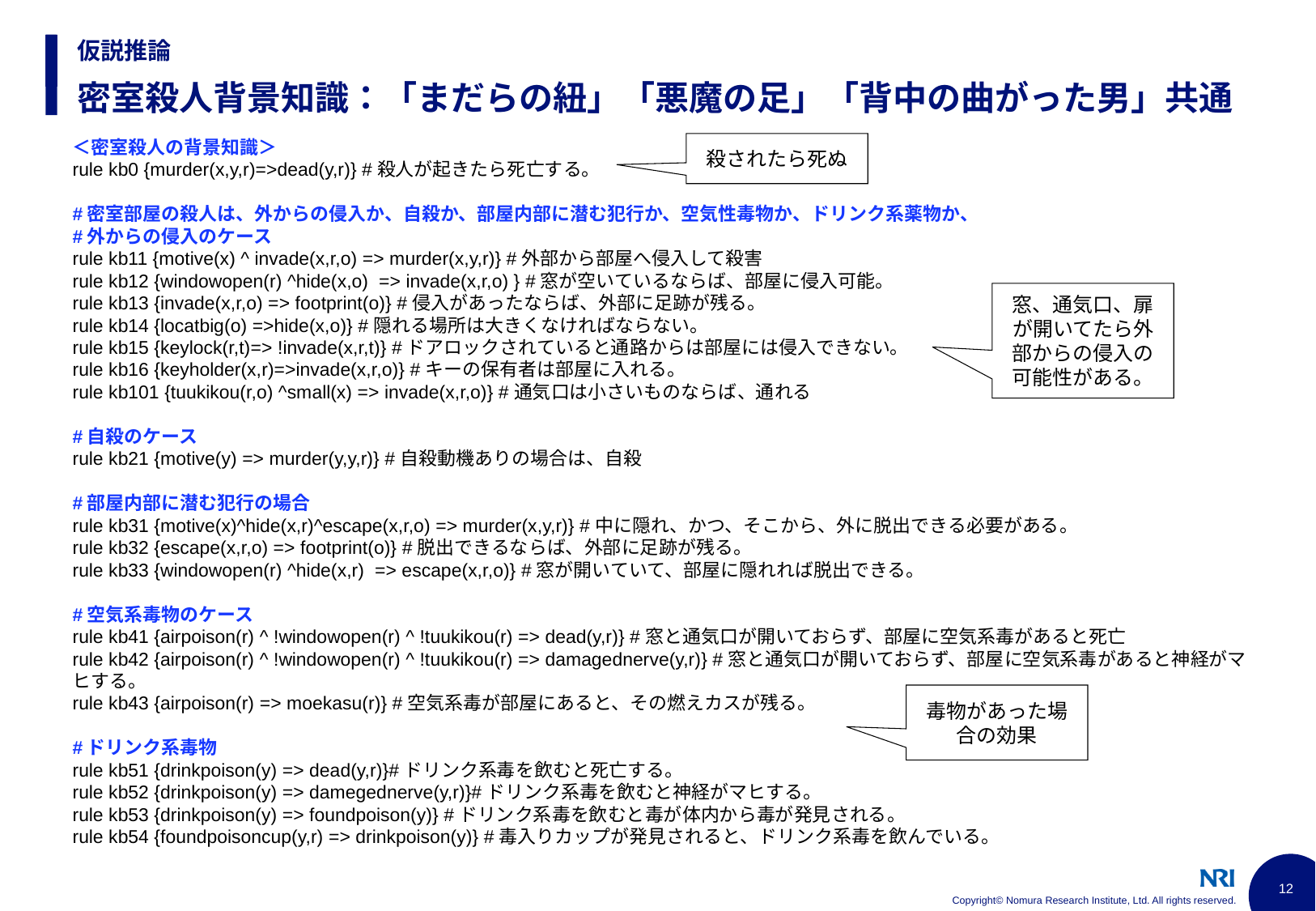

仮説推論
# 密室殺人背景知識：「まだらの紐」「悪魔の足」「背中の曲がった男」共通
＜密室殺人の背景知識＞
rule kb0 {murder(x,y,r)=>dead(y,r)} #殺人が起きたら死亡する。

#密室部屋の殺人は、外からの侵入か、自殺か、部屋内部に潜む犯行か、空気性毒物か、ドリンク系薬物か、
#外からの侵入のケース
rule kb11 {motive(x) ^ invade(x,r,o) => murder(x,y,r)} #外部から部屋へ侵入して殺害
rule kb12 {windowopen(r) ^hide(x,o)  => invade(x,r,o) } #窓が空いているならば、部屋に侵入可能。
rule kb13 {invade(x,r,o) => footprint(o)} #侵入があったならば、外部に足跡が残る。
rule kb14 {locatbig(o) =>hide(x,o)} #隠れる場所は大きくなければならない。
rule kb15 {keylock(r,t)=> !invade(x,r,t)} #ドアロックされていると通路からは部屋には侵入できない。
rule kb16 {keyholder(x,r)=>invade(x,r,o)} #キーの保有者は部屋に入れる。
rule kb101 {tuukikou(r,o) ^small(x) => invade(x,r,o)} #通気口は小さいものならば、通れる

#自殺のケース
rule kb21 {motive(y) => murder(y,y,r)} #自殺動機ありの場合は、自殺

#部屋内部に潜む犯行の場合
rule kb31 {motive(x)^hide(x,r)^escape(x,r,o) => murder(x,y,r)} #中に隠れ、かつ、そこから、外に脱出できる必要がある。
rule kb32 {escape(x,r,o) => footprint(o)} #脱出できるならば、外部に足跡が残る。
rule kb33 {windowopen(r) ^hide(x,r)  => escape(x,r,o)} #窓が開いていて、部屋に隠れれば脱出できる。

#空気系毒物のケース
rule kb41 {airpoison(r) ^ !windowopen(r) ^ !tuukikou(r) => dead(y,r)} #窓と通気口が開いておらず、部屋に空気系毒があると死亡
rule kb42 {airpoison(r) ^ !windowopen(r) ^ !tuukikou(r) => damagednerve(y,r)} #窓と通気口が開いておらず、部屋に空気系毒があると神経がマヒする。
rule kb43 {airpoison(r) => moekasu(r)} #空気系毒が部屋にあると、その燃えカスが残る。

#ドリンク系毒物
rule kb51 {drinkpoison(y) => dead(y,r)}#ドリンク系毒を飲むと死亡する。
rule kb52 {drinkpoison(y) => damegednerve(y,r)}#ドリンク系毒を飲むと神経がマヒする。
rule kb53 {drinkpoison(y) => foundpoison(y)} #ドリンク系毒を飲むと毒が体内から毒が発見される。
rule kb54 {foundpoisoncup(y,r) => drinkpoison(y)} #毒入りカップが発見されると、ドリンク系毒を飲んでいる。
殺されたら死ぬ
窓、通気口、扉が開いてたら外部からの侵入の可能性がある。
毒物があった場合の効果